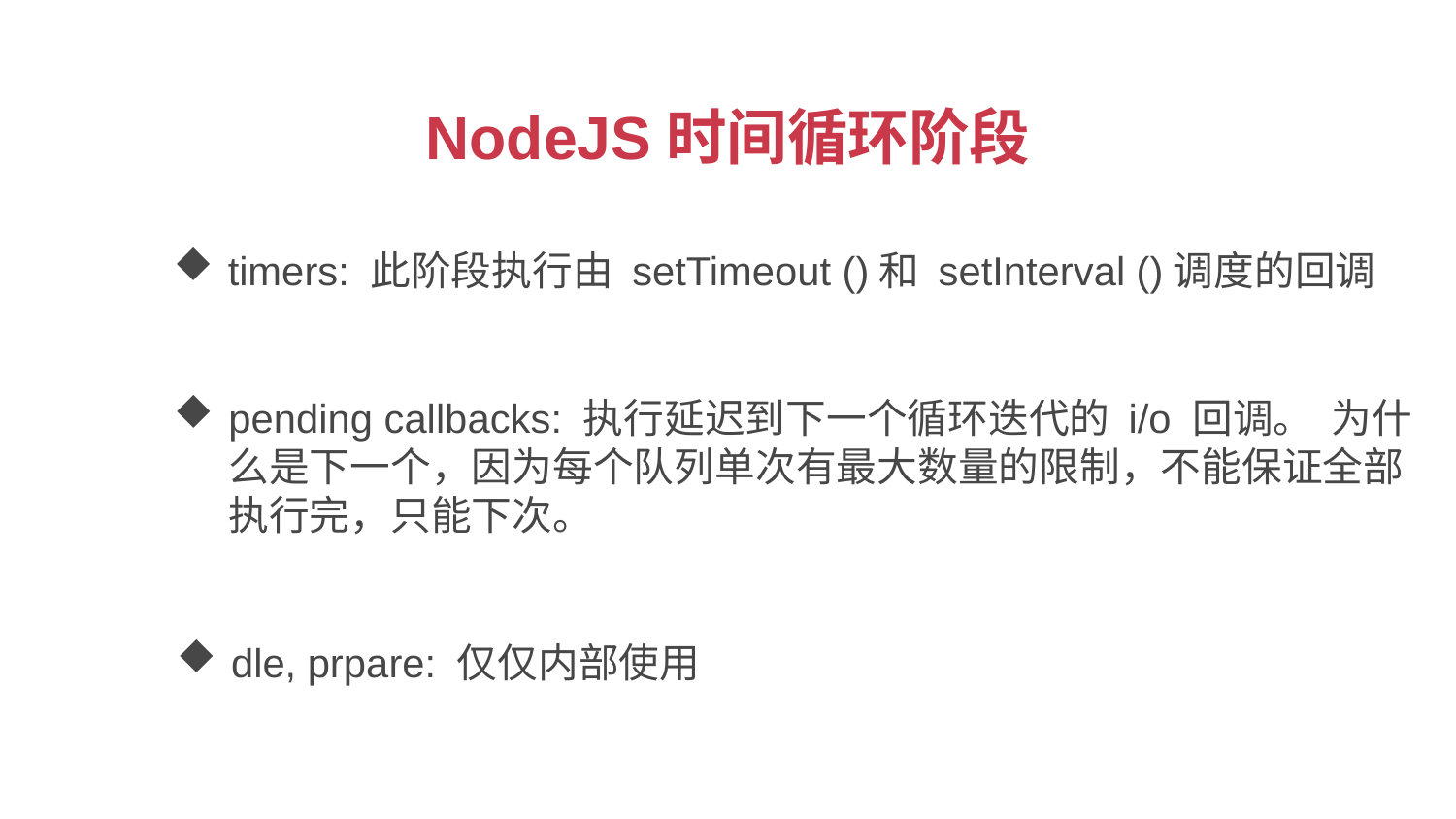

NodeJS时间循环阶段
timers: 此阶段执行由 setTimeout ()和 setInterval ()调度的回调
pending callbacks: 执行延迟到下一个循环迭代的 i/o 回调。  为什么是下一个，因为每个队列单次有最大数量的限制，不能保证全部执行完，只能下次。
dle, prpare: 仅仅内部使用